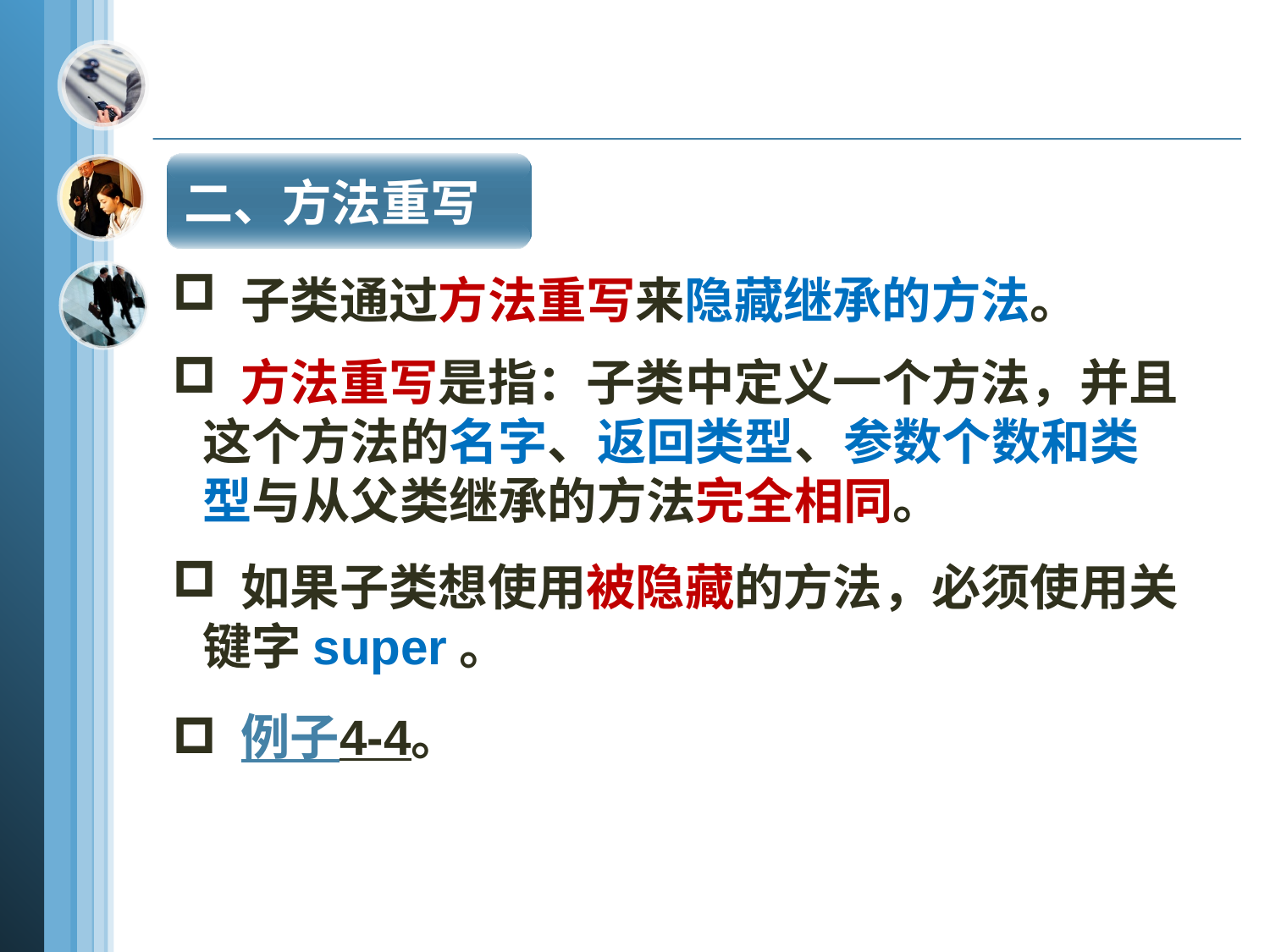

二、方法重写

 子类通过方法重写来隐藏继承的方法。
 方法重写是指：子类中定义一个方法，并且这个方法的名字、返回类型、参数个数和类型与从父类继承的方法完全相同。
 如果子类想使用被隐藏的方法，必须使用关键字super。
 例子4-4。